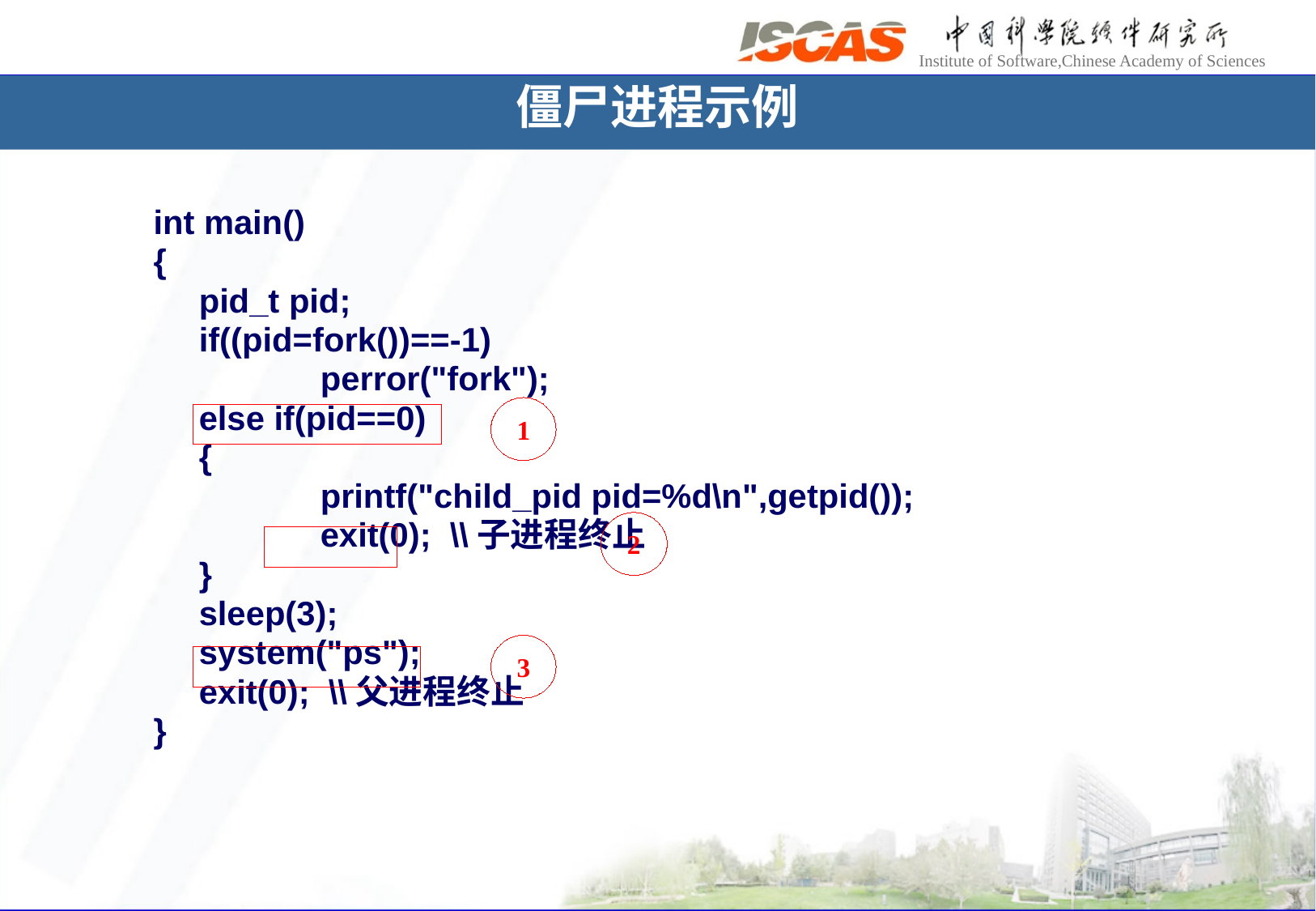

# 僵尸进程示例
int main()
{
	pid_t pid;
	if((pid=fork())==-1)
		perror("fork");
	else if(pid==0)
	{
		printf("child_pid pid=%d\n",getpid());
		exit(0);  \\子进程终止
	}
	sleep(3);
	system("ps");
	exit(0);  \\父进程终止
}
1

2

3